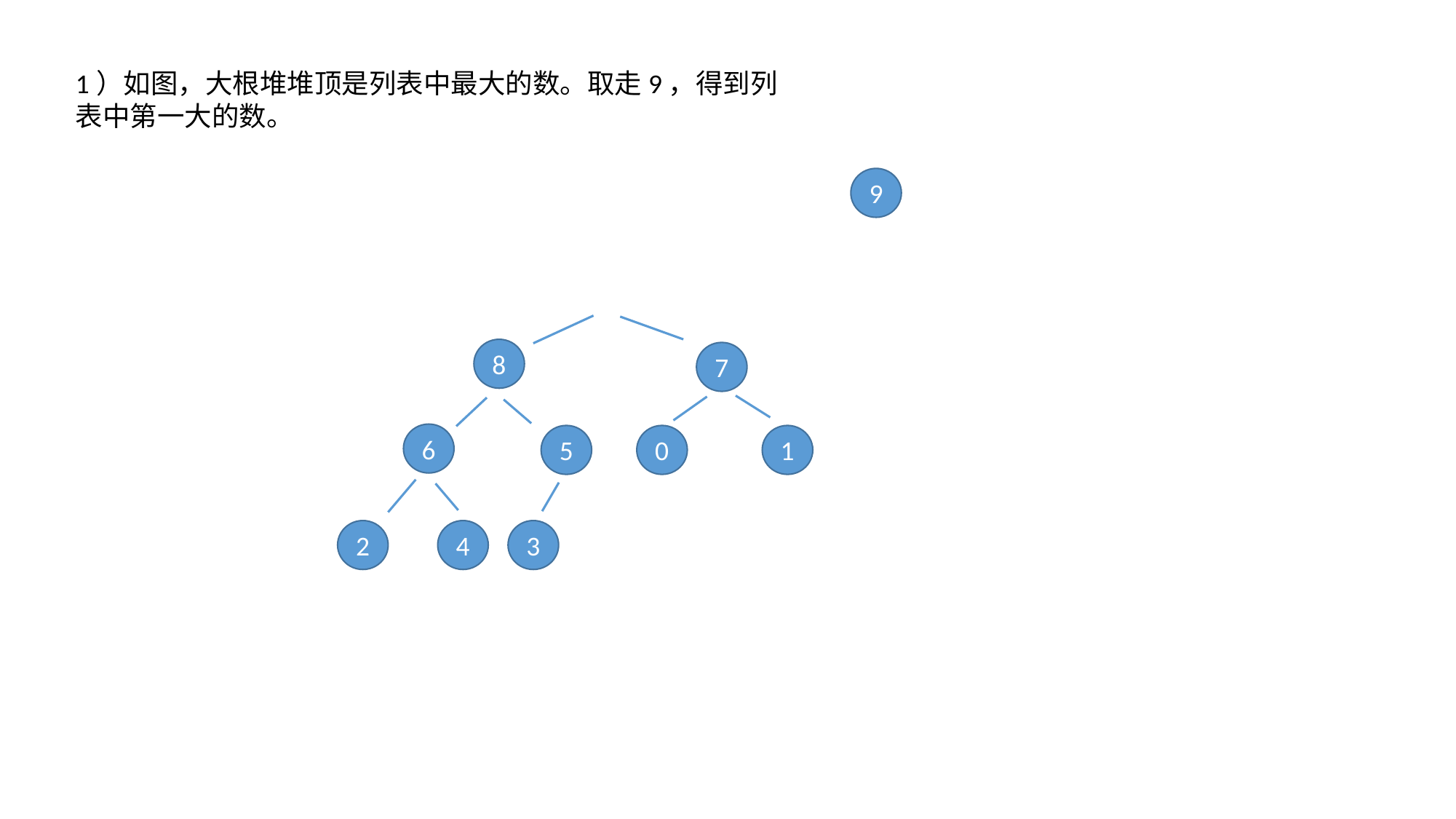

1）如图，大根堆堆顶是列表中最大的数。取走9，得到列表中第一大的数。
9
8
7
6
5
0
1
2
4
3